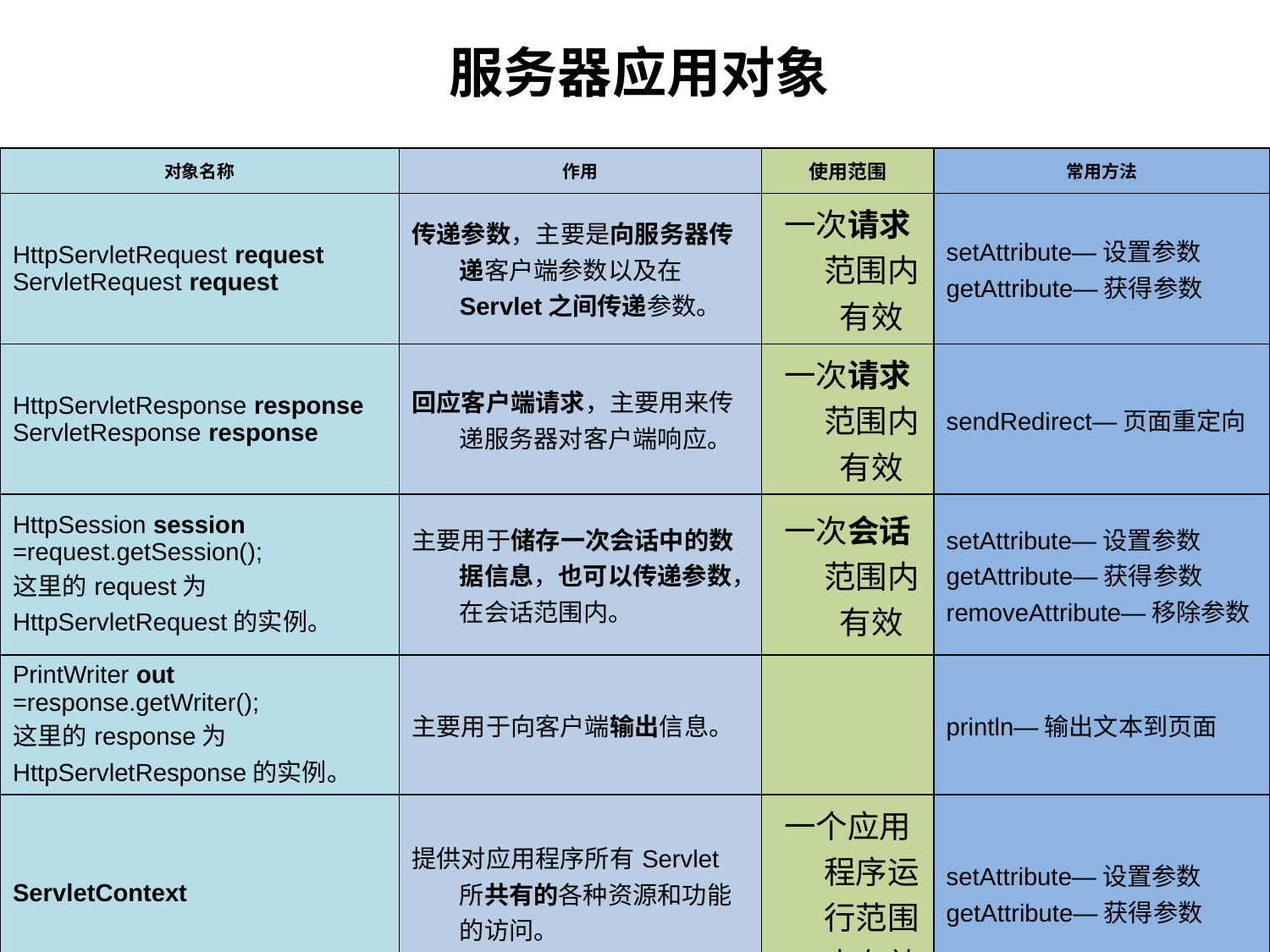

# 服务器应用对象
| 对象名称 | 作用 | 使用范围 | 常用方法 |
| --- | --- | --- | --- |
| HttpServletRequest request ServletRequest request | 传递参数，主要是向服务器传递客户端参数以及在Servlet之间传递参数。 | 一次请求范围内有效 | setAttribute—设置参数 getAttribute—获得参数 |
| HttpServletResponse response ServletResponse response | 回应客户端请求，主要用来传递服务器对客户端响应。 | 一次请求范围内有效 | sendRedirect—页面重定向 |
| HttpSession session =request.getSession(); 这里的request为 HttpServletRequest的实例。 | 主要用于储存一次会话中的数据信息，也可以传递参数，在会话范围内。 | 一次会话范围内有效 | setAttribute—设置参数 getAttribute—获得参数 removeAttribute—移除参数 |
| PrintWriter out =response.getWriter(); 这里的response为 HttpServletResponse的实例。 | 主要用于向客户端输出信息。 |  | println—输出文本到页面 |
| ServletContext | 提供对应用程序所有Servlet所共有的各种资源和功能的访问。 | 一个应用程序运行范围内有效 | setAttribute—设置参数 getAttribute—获得参数 |
IE